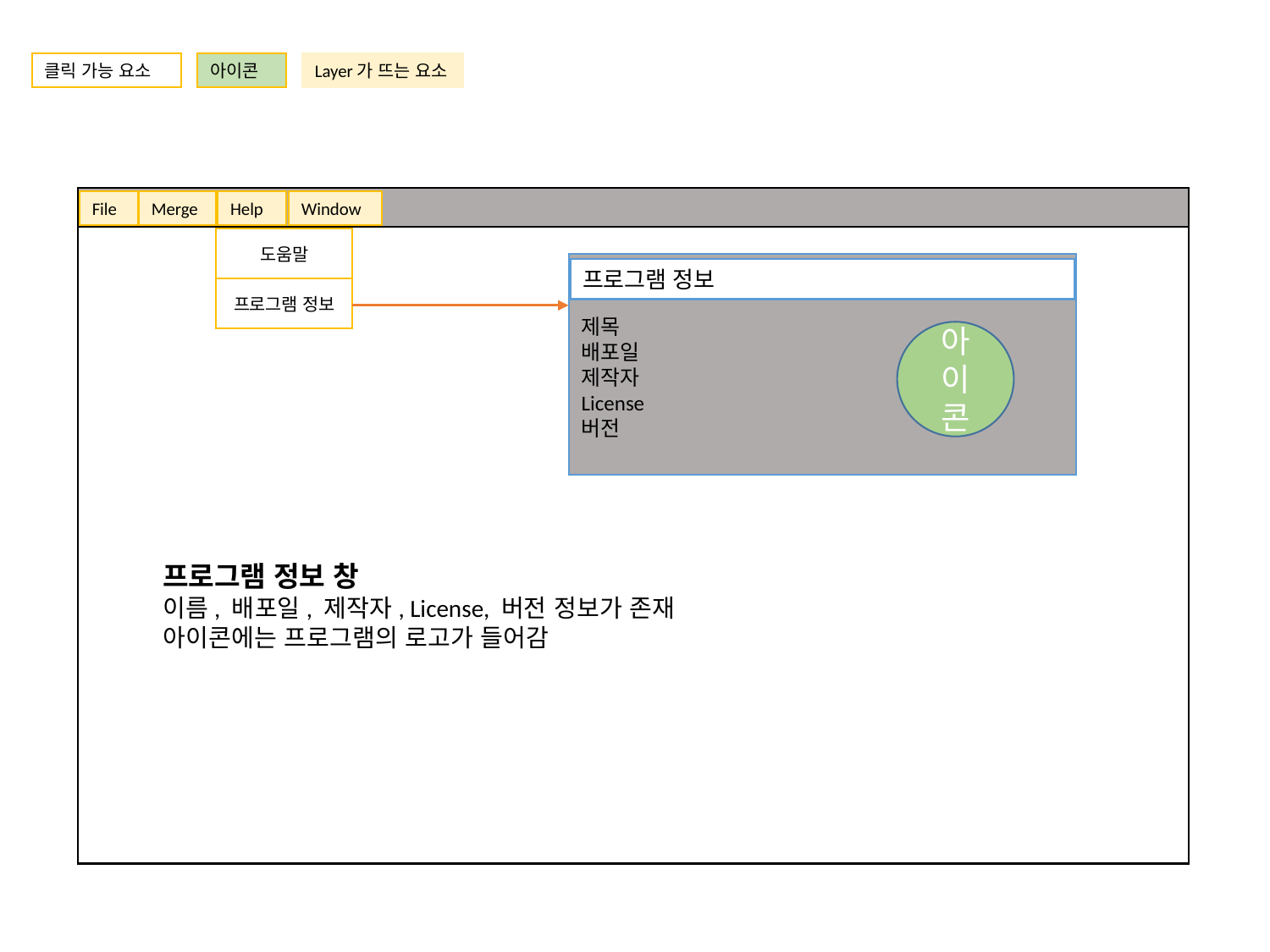

아이콘
Layer가 뜨는 요소
클릭 가능 요소

File
Merge
Help
Window

도움말

제목
배포일
제작자
License
버전
프로그램 정보
아이콘
프로그램 정보
프로그램 정보 창
이름, 배포일, 제작자, License, 버전 정보가 존재
아이콘에는 프로그램의 로고가 들어감